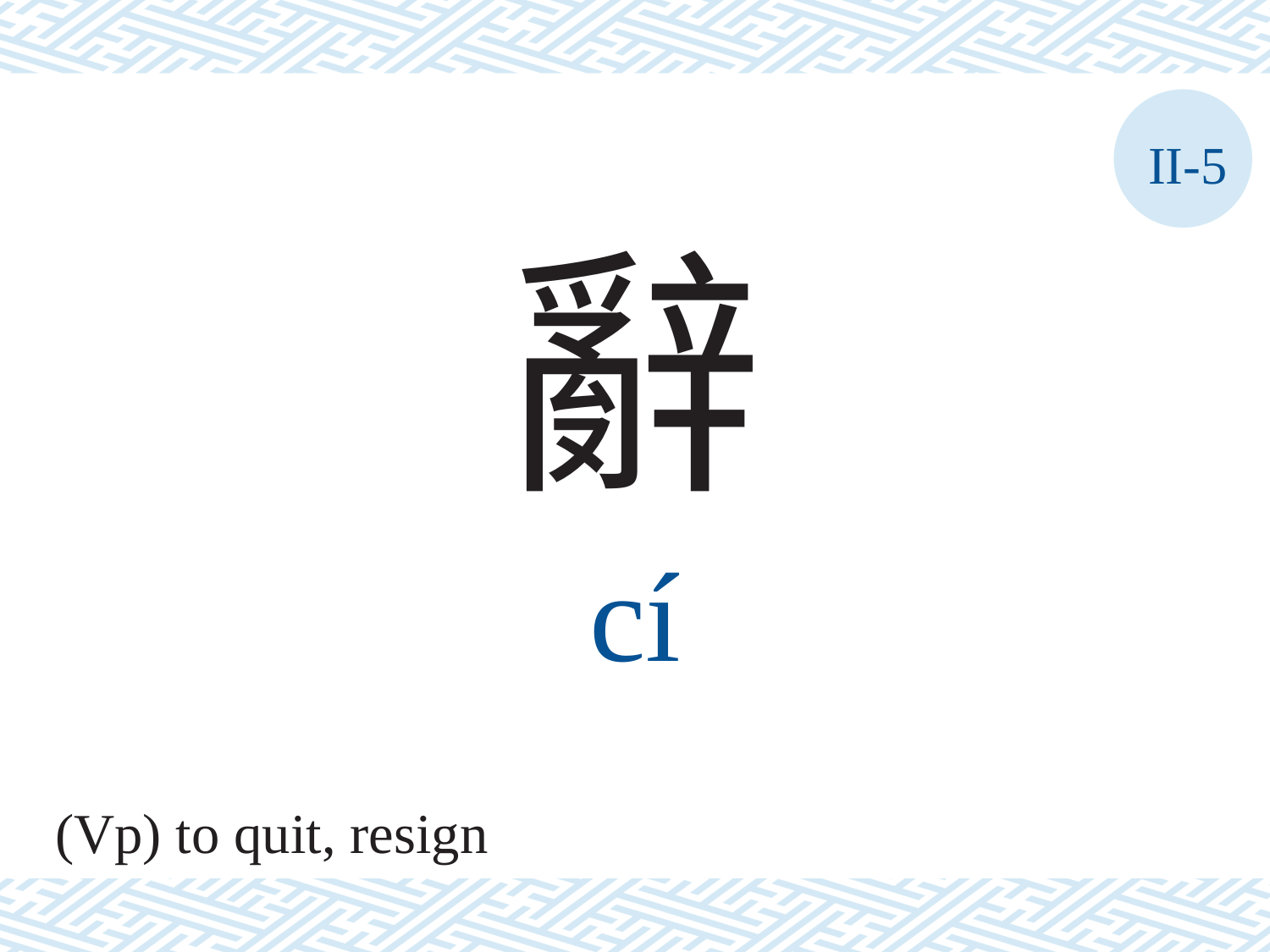

II-5
辭
cí
(Vp) to quit, resign